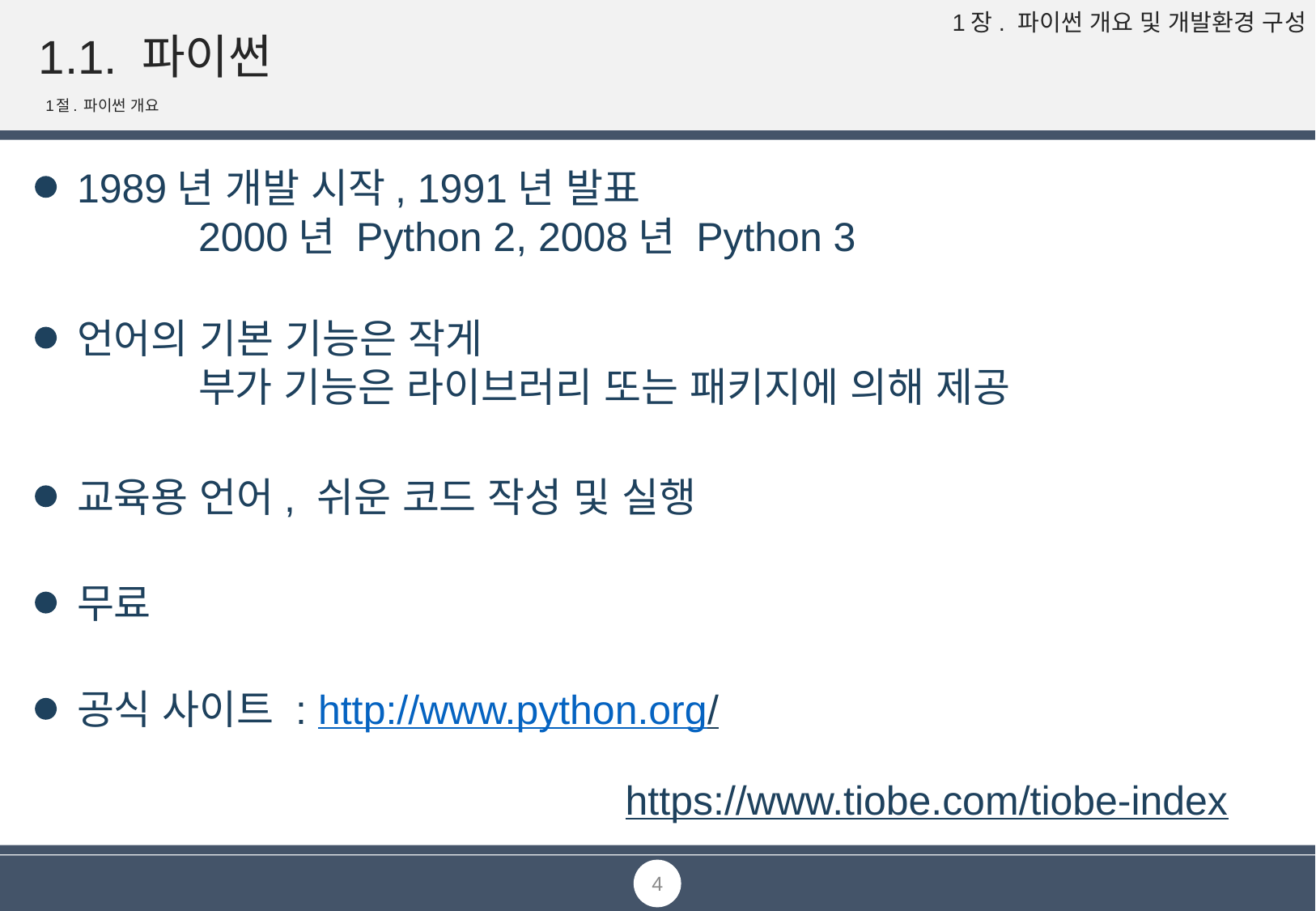

# 1.1. 파이썬
1절. 파이썬 개요
1989년 개발 시작, 1991년 발표
	2000년 Python 2, 2008년 Python 3

언어의 기본 기능은 작게
	부가 기능은 라이브러리 또는 패키지에 의해 제공

교육용 언어, 쉬운 코드 작성 및 실행

무료

공식 사이트 : http://www.python.org/

https://www.tiobe.com/tiobe-index
4